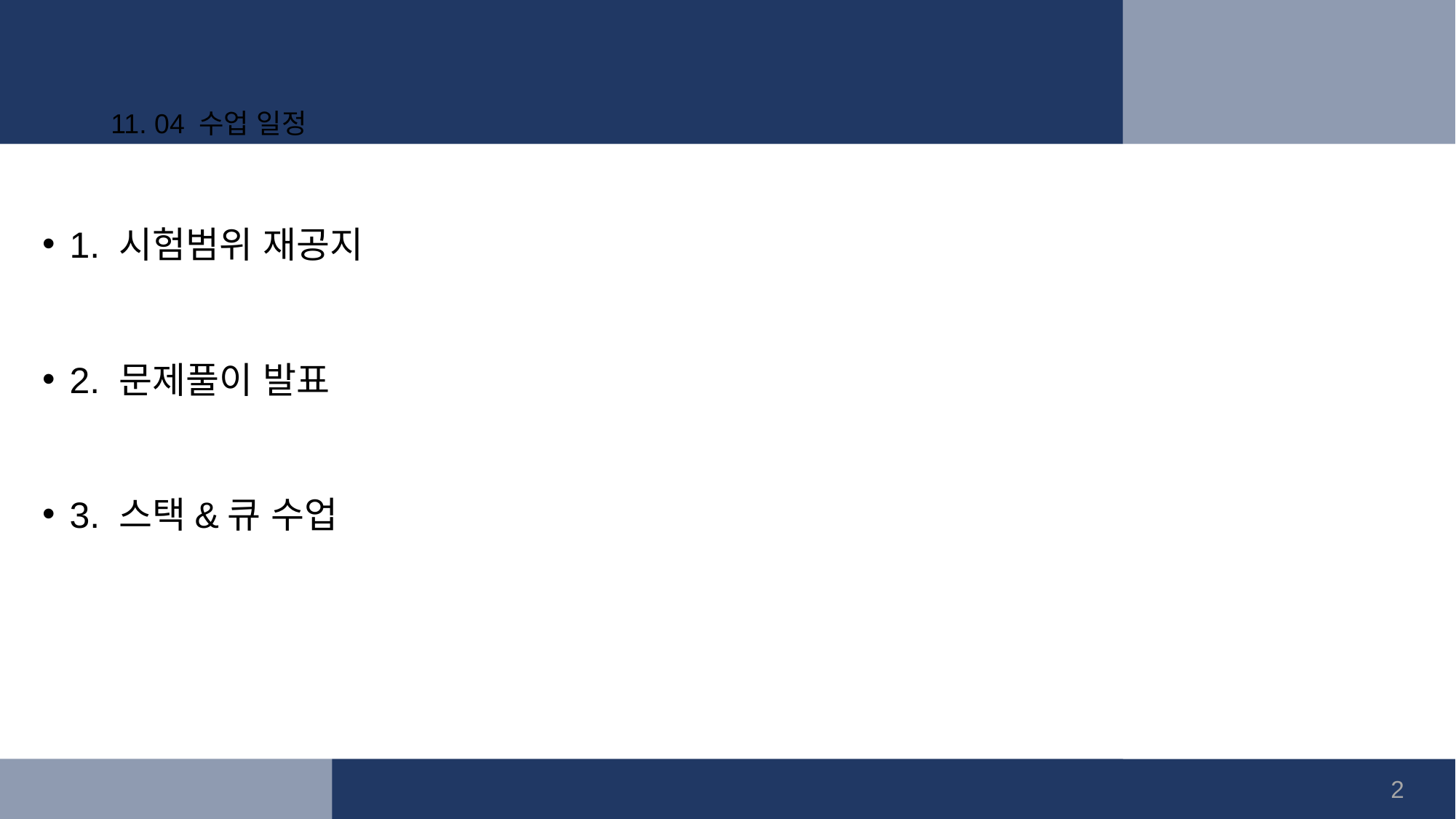

# 11. 04 수업 일정
1. 시험범위 재공지

2. 문제풀이 발표

3. 스택&큐 수업
2